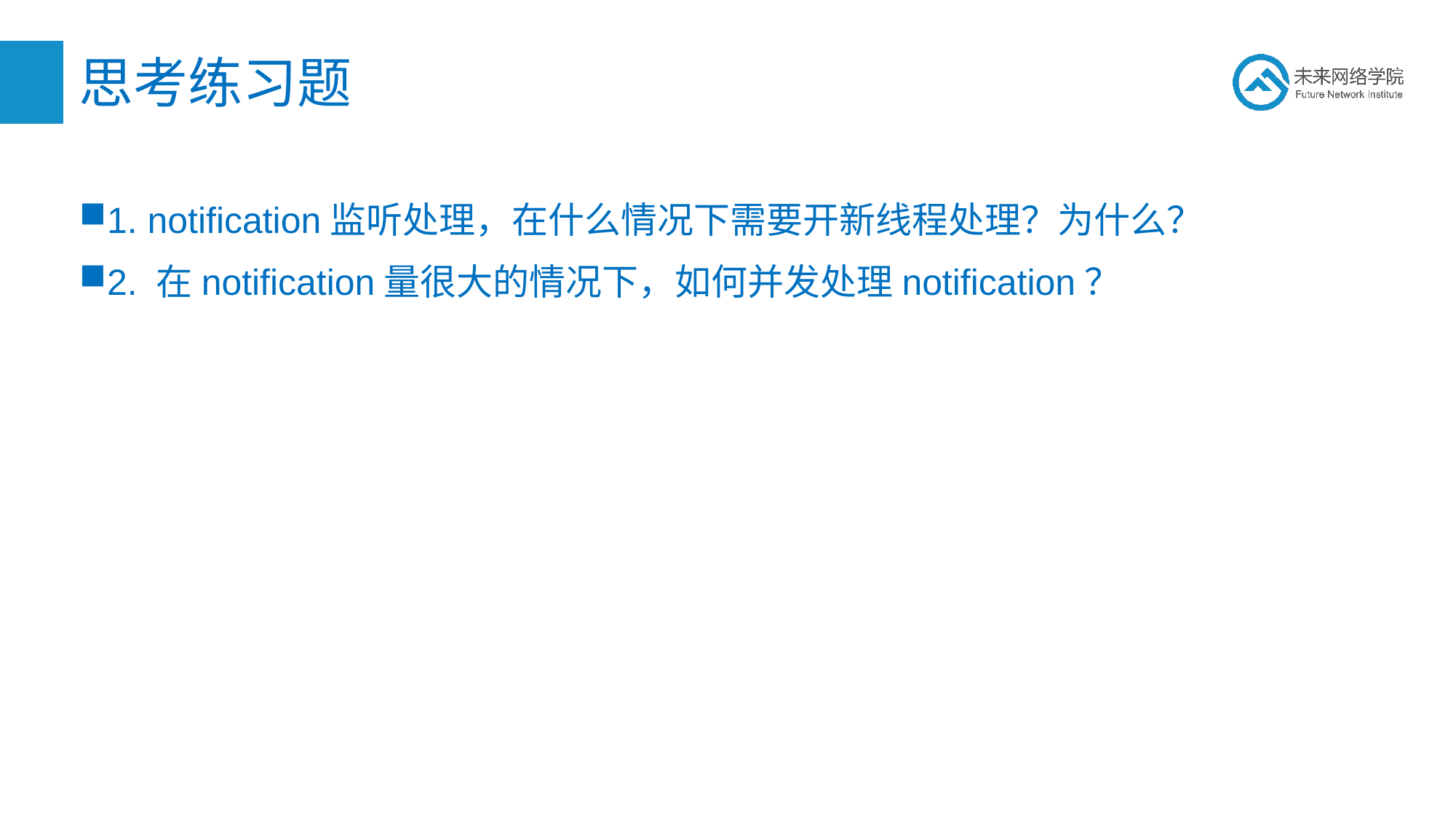

# 思考练习题
1. notification监听处理，在什么情况下需要开新线程处理？为什么？
2. 在notification量很大的情况下，如何并发处理notification？